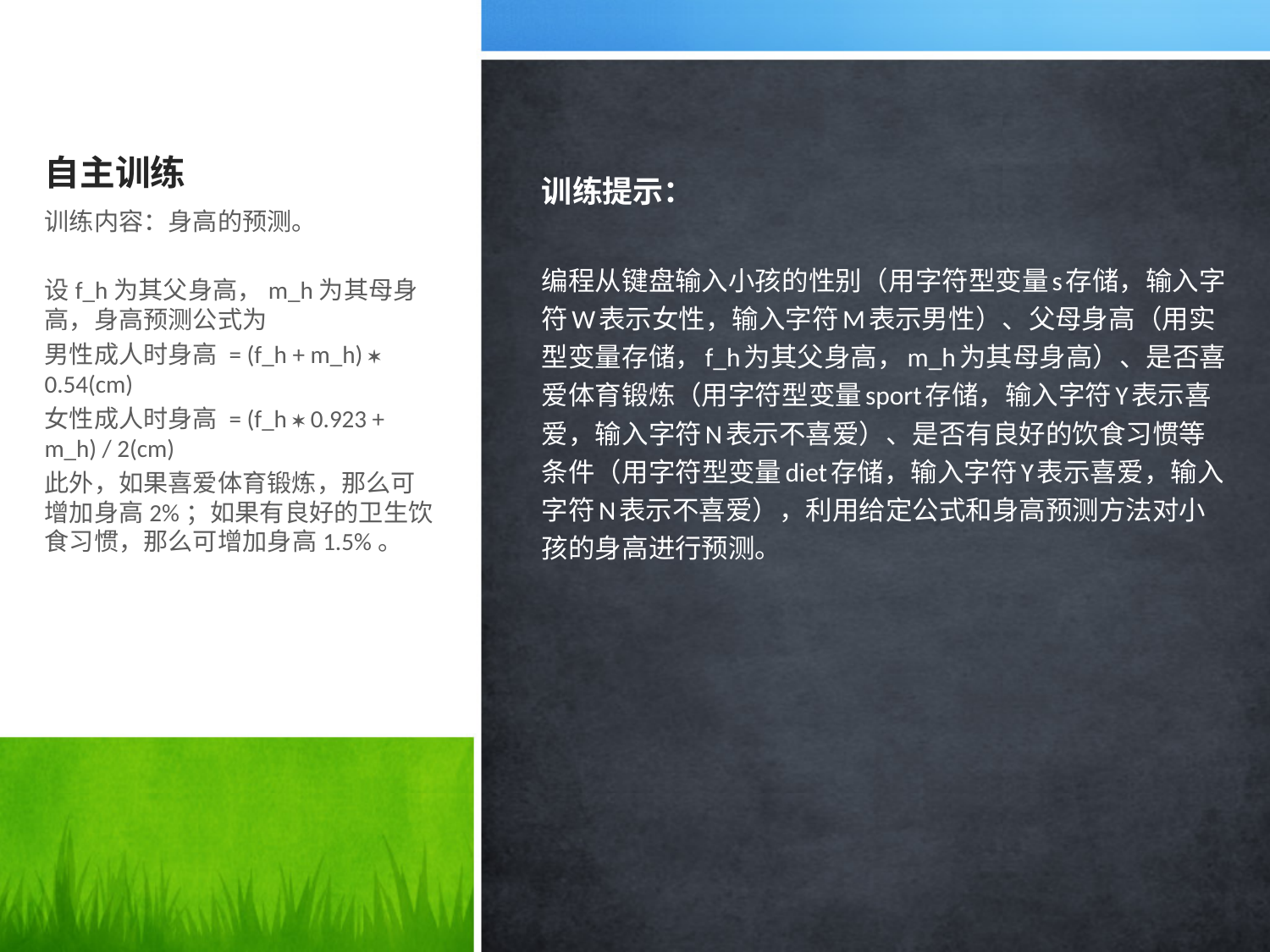

# 自主训练
训练提示：

编程从键盘输入小孩的性别（用字符型变量s存储，输入字符W表示女性，输入字符M表示男性）、父母身高（用实型变量存储，f_h为其父身高，m_h为其母身高）、是否喜爱体育锻炼（用字符型变量sport存储，输入字符Y表示喜爱，输入字符N表示不喜爱）、是否有良好的饮食习惯等条件（用字符型变量diet存储，输入字符Y表示喜爱，输入字符N表示不喜爱），利用给定公式和身高预测方法对小孩的身高进行预测。

训练内容：身高的预测。

设f_h为其父身高，m_h为其母身高，身高预测公式为
男性成人时身高 = (f_h + m_h) ∗ 0.54(cm)
女性成人时身高 = (f_h ∗ 0.923 + m_h) / 2(cm)
此外，如果喜爱体育锻炼，那么可增加身高2%；如果有良好的卫生饮食习惯，那么可增加身高1.5%。